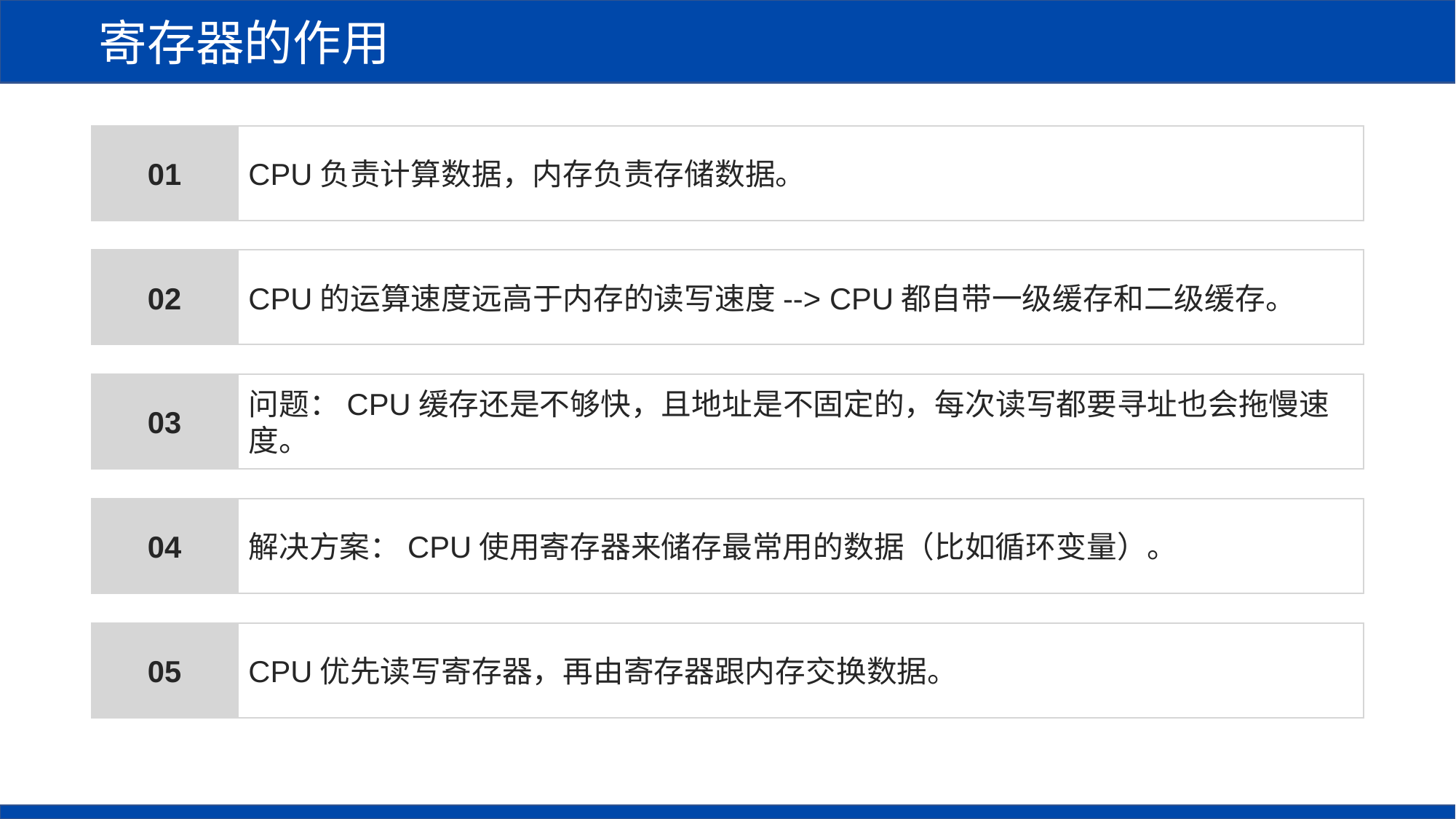

寄存器的作用
CPU负责计算数据，内存负责存储数据。
01
CPU的运算速度远高于内存的读写速度--> CPU都自带一级缓存和二级缓存。
02
03
问题：CPU缓存还是不够快，且地址是不固定的，每次读写都要寻址也会拖慢速度。
04
解决方案：CPU使用寄存器来储存最常用的数据（比如循环变量）。
05
CPU优先读写寄存器，再由寄存器跟内存交换数据。